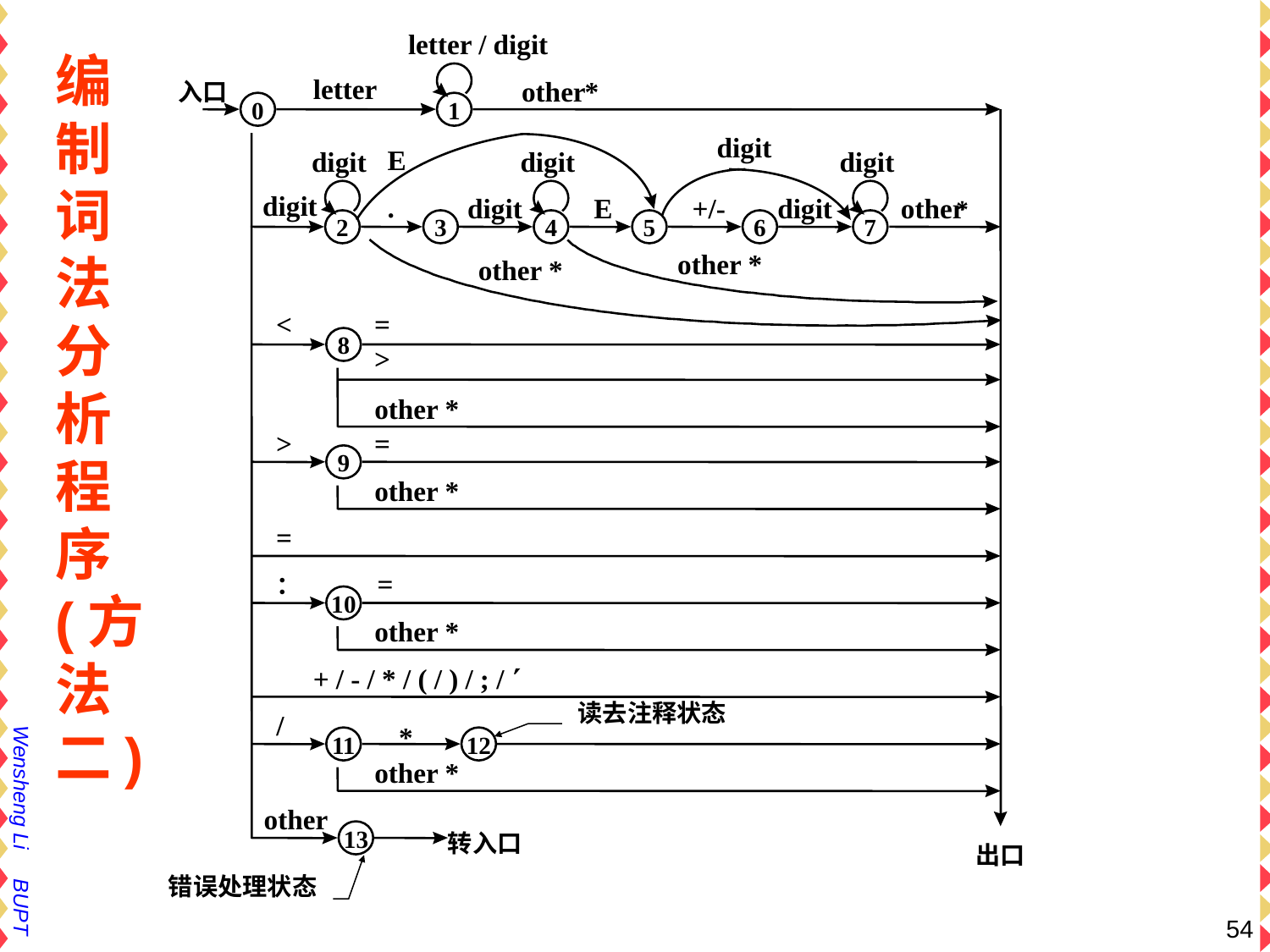

letter / digit

letter
other
  *
入口

0
1

digit

E
digit
digit
digit

digit
.
digit
E
+/-
digit
other

 *

2
3
4
5
6
7

other *
other *

<
=

8

>

other *

>
=

9

other *

=

=
：

10

other *

+ / - / * / ( / ) / ; / ′

读去注释状态
错误处理状态

/
*

11
12

other *

other

13
转入口

出口

# 编制词法分析程序 (方法二)
54